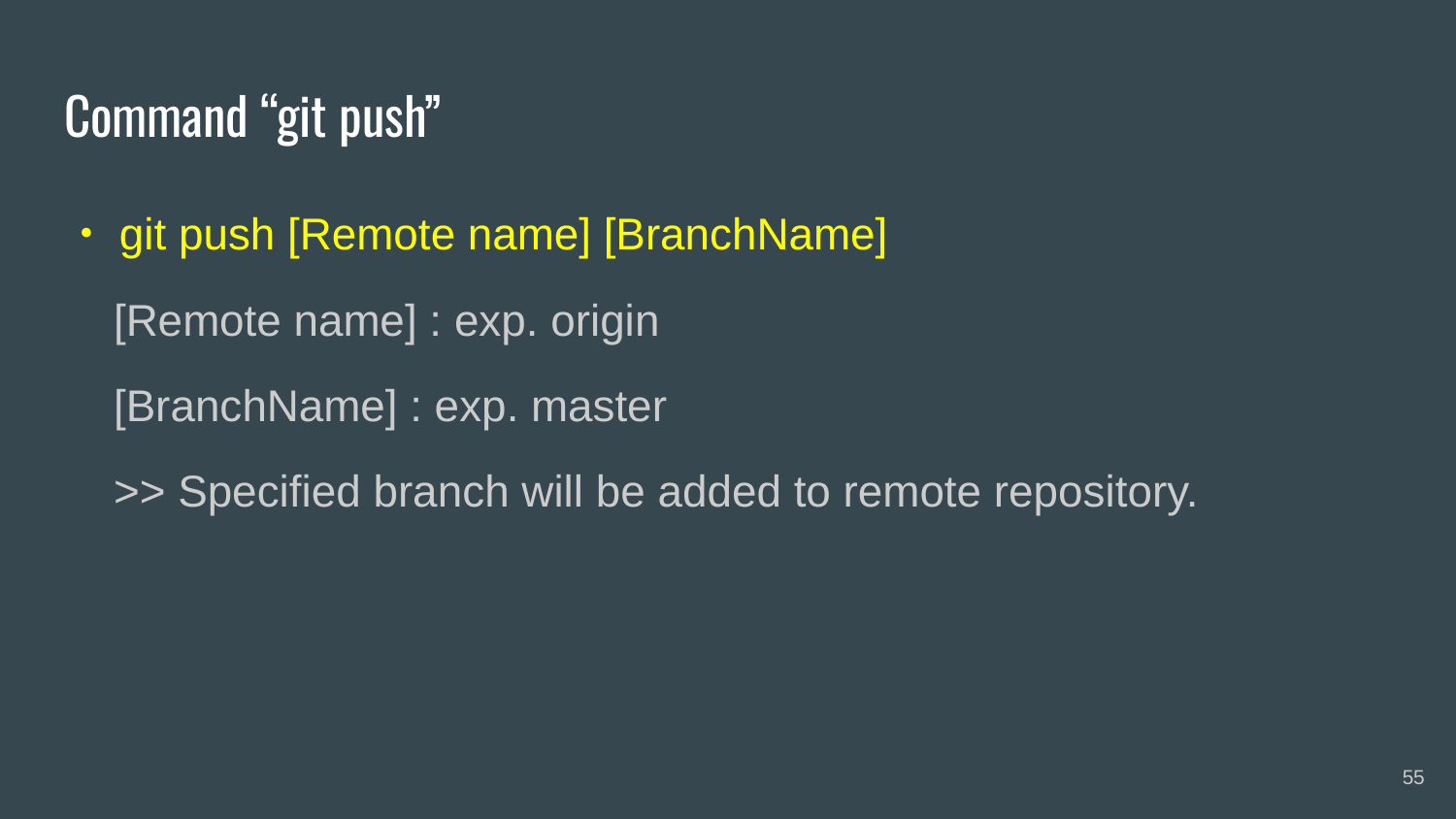

# Command “git push”
・git push [Remote name] [BranchName]
    [Remote name] : exp. origin
    [BranchName] : exp. master
    >> Specified branch will be added to remote repository.

55